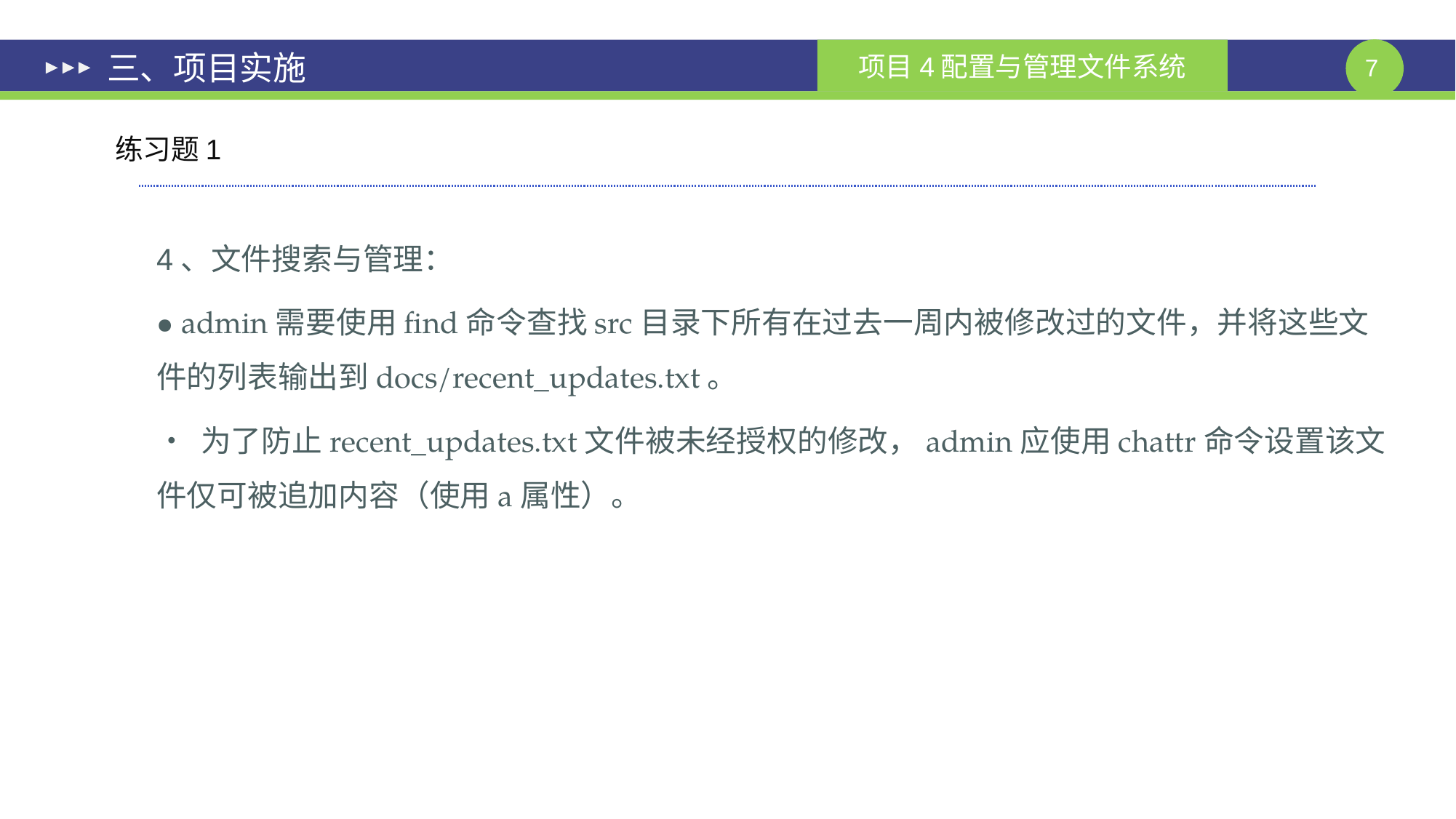

# 三、项目实施
练习题1

4、文件搜索与管理：
• admin需要使用find命令查找src目录下所有在过去一周内被修改过的文件，并将这些文件的列表输出到docs/recent_updates.txt。
• 为了防止recent_updates.txt文件被未经授权的修改，admin应使用chattr命令设置该文件仅可被追加内容（使用a属性）。